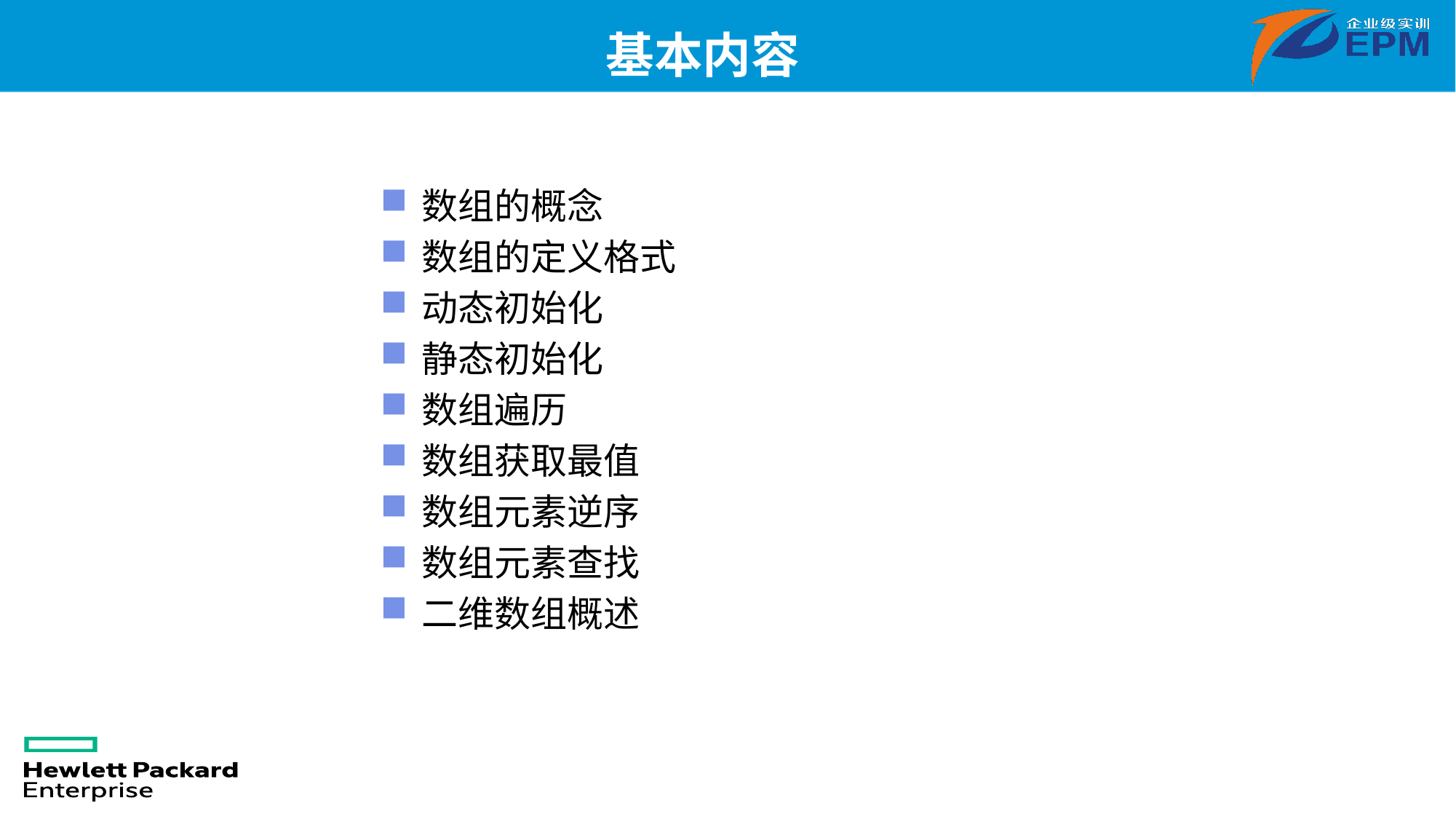

# 基本内容
数组的概念
数组的定义格式
动态初始化
静态初始化
数组遍历
数组获取最值
数组元素逆序
数组元素查找
二维数组概述